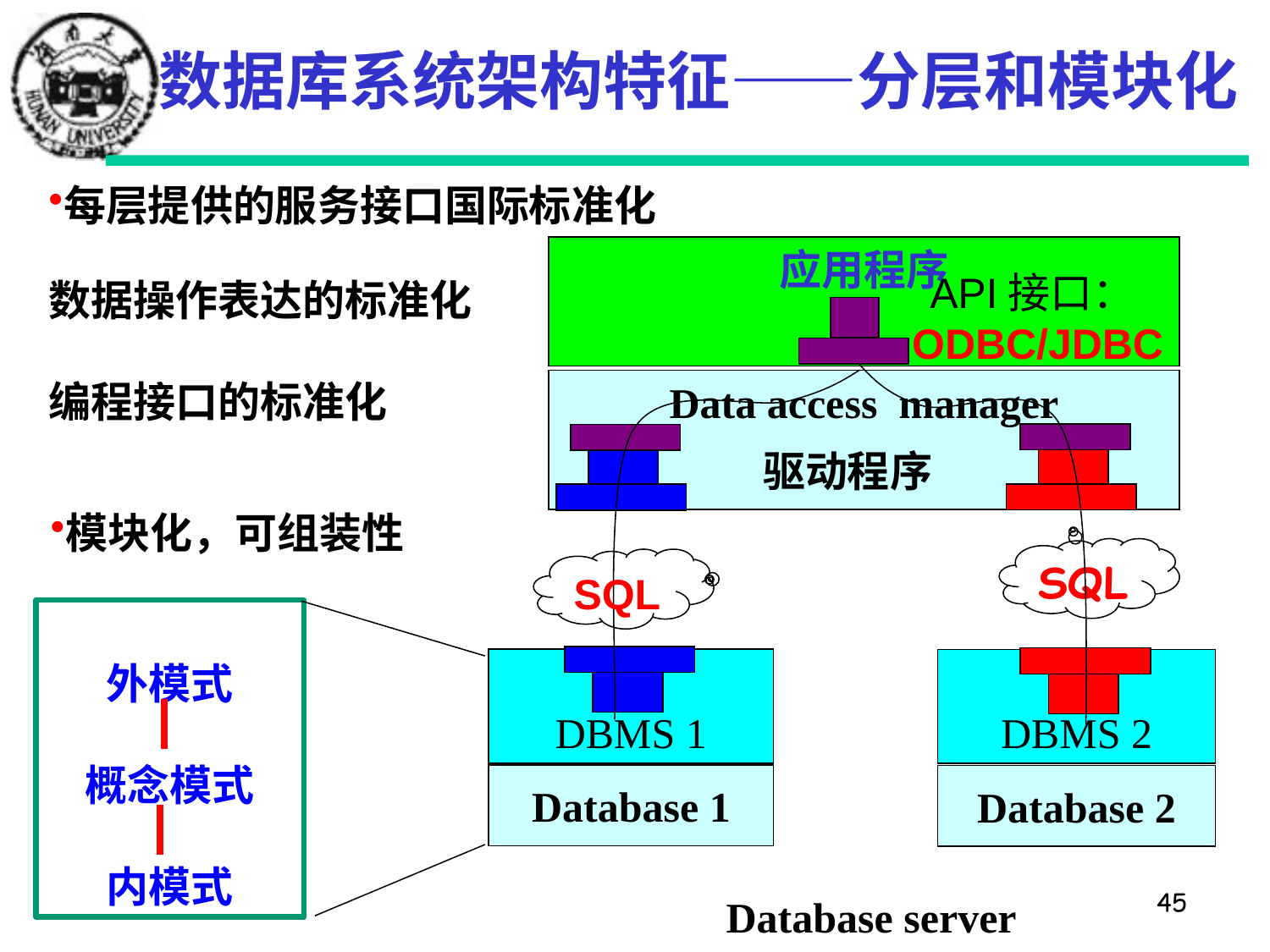

# 数据库系统架构特征——分层和模块化
每层提供的服务接口国际标准化

应用程序

API接口：ODBC/JDBC

Data access  manager

驱动程序

SQL
SQL

DBMS 1

DBMS 2

Database 1
Database 2

数据操作表达的标准化

编程接口的标准化
模块化，可组装性
外模式
概念模式
内模式
45
Database server